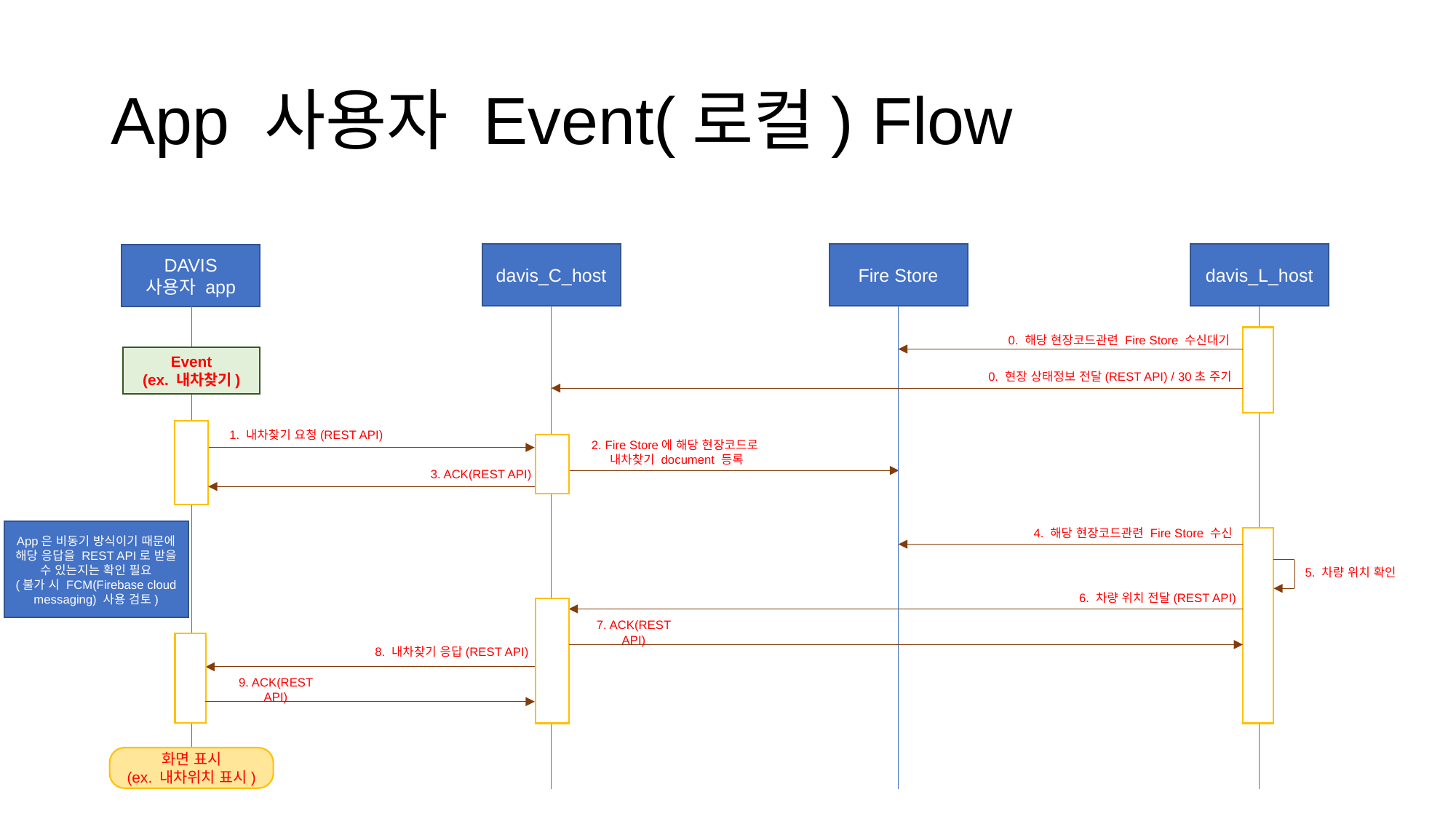

# App 사용자 Event(로컬) Flow
davis_C_host
Fire Store
davis_L_host
DAVIS
사용자 app
0. 해당 현장코드관련 Fire Store 수신대기

Event
(ex. 내차찾기)
0. 현장 상태정보 전달(REST API) / 30초 주기
1. 내차찾기 요청(REST API)

2. Fire Store에 해당 현장코드로
내차찾기 document 등록

3. ACK(REST API)
4. 해당 현장코드관련 Fire Store 수신
App은 비동기 방식이기 때문에 해당 응답을 REST API로 받을 수 있는지는 확인 필요
(불가 시 FCM(Firebase cloud messaging) 사용 검토)

5. 차량 위치 확인
6. 차량 위치 전달(REST API)

7. ACK(REST API)

8. 내차찾기 응답(REST API)
9. ACK(REST API)
화면 표시
(ex. 내차위치 표시)